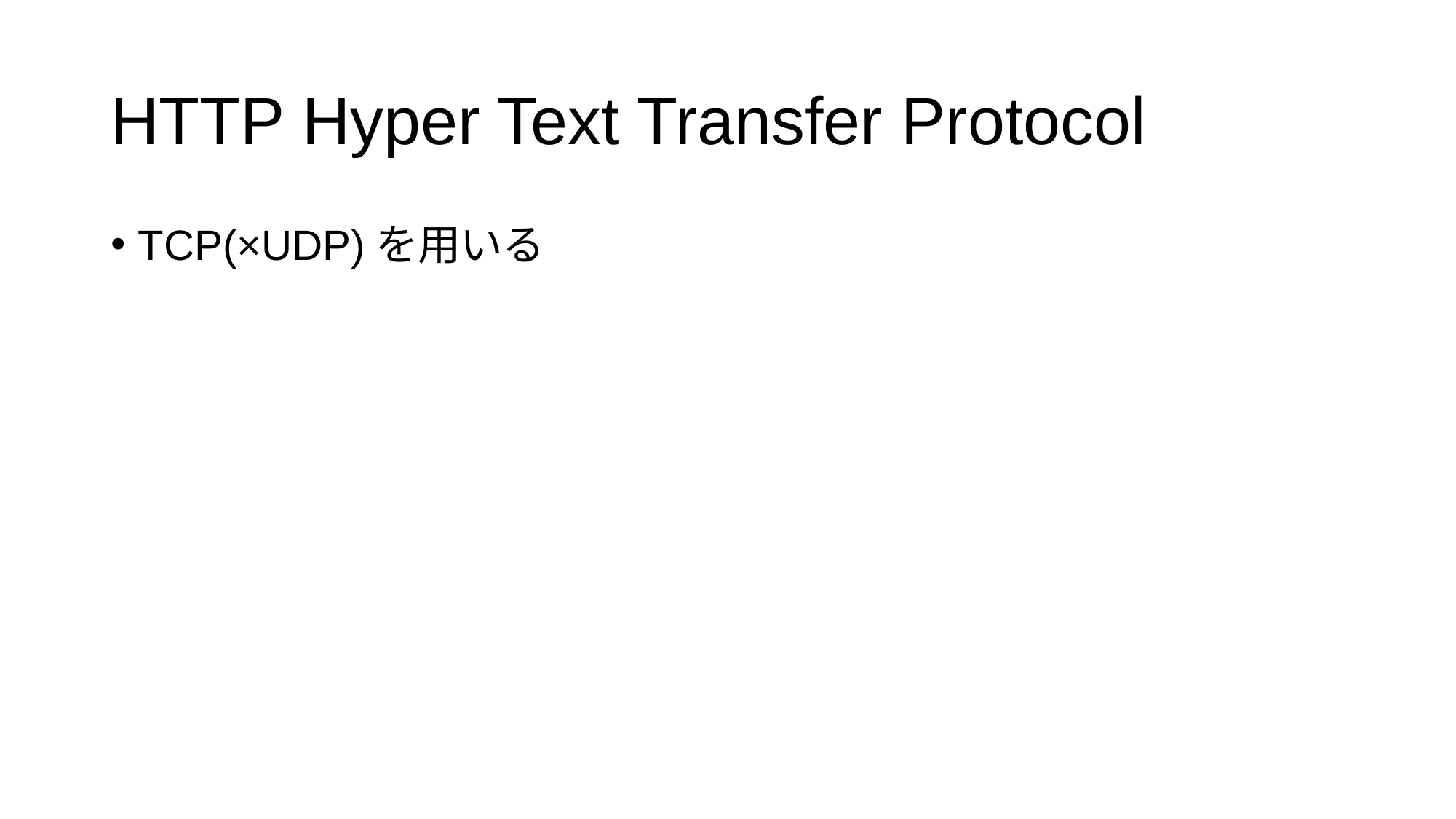

# HTTP Hyper Text Transfer Protocol
TCP(×UDP)を用いる